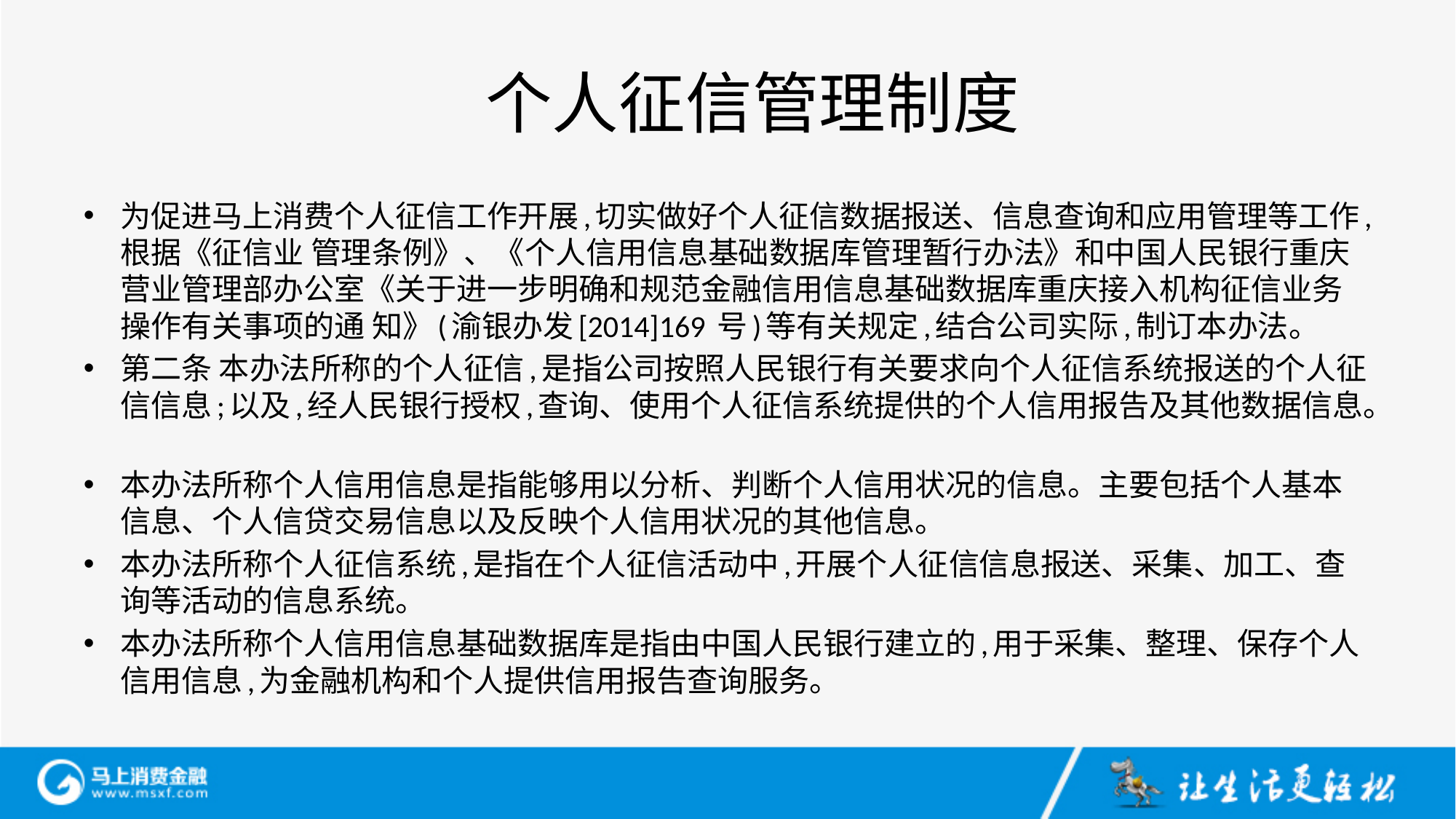

# 个人征信管理制度
为促进马上消费个人征信工作开展,切实做好个人征信数据报送、信息查询和应用管理等工作,根据《征信业 管理条例》、《个人信用信息基础数据库管理暂行办法》和中国人民银行重庆营业管理部办公室《关于进一步明确和规范金融信用信息基础数据库重庆接入机构征信业务操作有关事项的通 知》(渝银办发[2014]169 号)等有关规定,结合公司实际,制订本办法。
第二条 本办法所称的个人征信,是指公司按照人民银行有关要求向个人征信系统报送的个人征信信息;以及,经人民银行授权,查询、使用个人征信系统提供的个人信用报告及其他数据信息。
本办法所称个人信用信息是指能够用以分析、判断个人信用状况的信息。主要包括个人基本信息、个人信贷交易信息以及反映个人信用状况的其他信息。
本办法所称个人征信系统,是指在个人征信活动中,开展个人征信信息报送、采集、加工、查询等活动的信息系统。
本办法所称个人信用信息基础数据库是指由中国人民银行建立的,用于采集、整理、保存个人信用信息,为金融机构和个人提供信用报告查询服务。